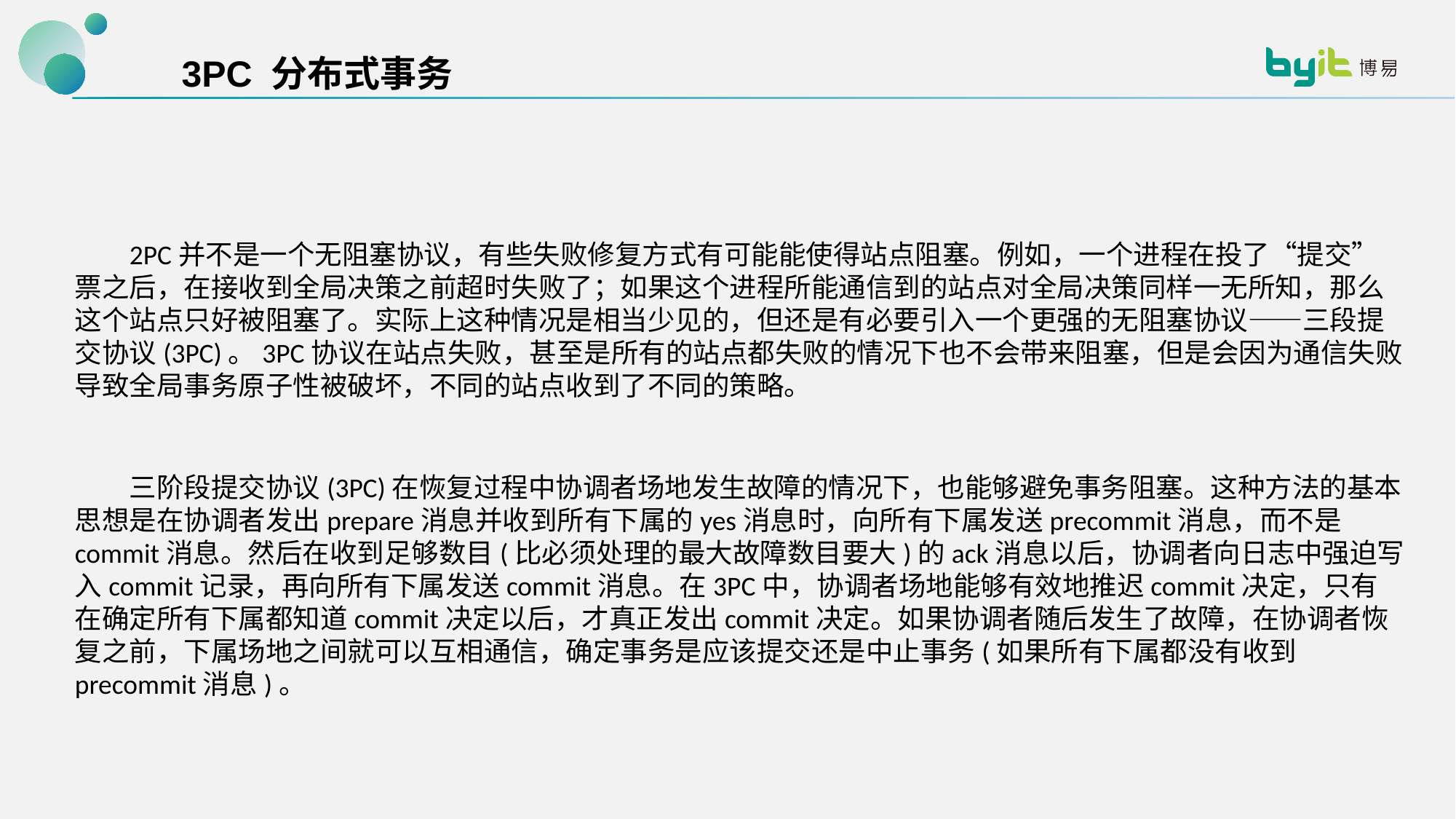

3PC 分布式事务
2PC并不是一个无阻塞协议，有些失败修复方式有可能能使得站点阻塞。例如，一个进程在投了“提交”票之后，在接收到全局决策之前超时失败了；如果这个进程所能通信到的站点对全局决策同样一无所知，那么这个站点只好被阻塞了。实际上这种情况是相当少见的，但还是有必要引入一个更强的无阻塞协议——三段提交协议(3PC)。3PC协议在站点失败，甚至是所有的站点都失败的情况下也不会带来阻塞，但是会因为通信失败导致全局事务原子性被破坏，不同的站点收到了不同的策略。

三阶段提交协议(3PC)在恢复过程中协调者场地发生故障的情况下，也能够避免事务阻塞。这种方法的基本思想是在协调者发出prepare消息并收到所有下属的yes消息时，向所有下属发送precommit消息，而不是commit消息。然后在收到足够数目(比必须处理的最大故障数目要大)的ack消息以后，协调者向日志中强迫写入commit记录，再向所有下属发送commit消息。在3PC中，协调者场地能够有效地推迟commit决定，只有在确定所有下属都知道commit决定以后，才真正发出commit决定。如果协调者随后发生了故障，在协调者恢复之前，下属场地之间就可以互相通信，确定事务是应该提交还是中止事务(如果所有下属都没有收到precommit消息)。